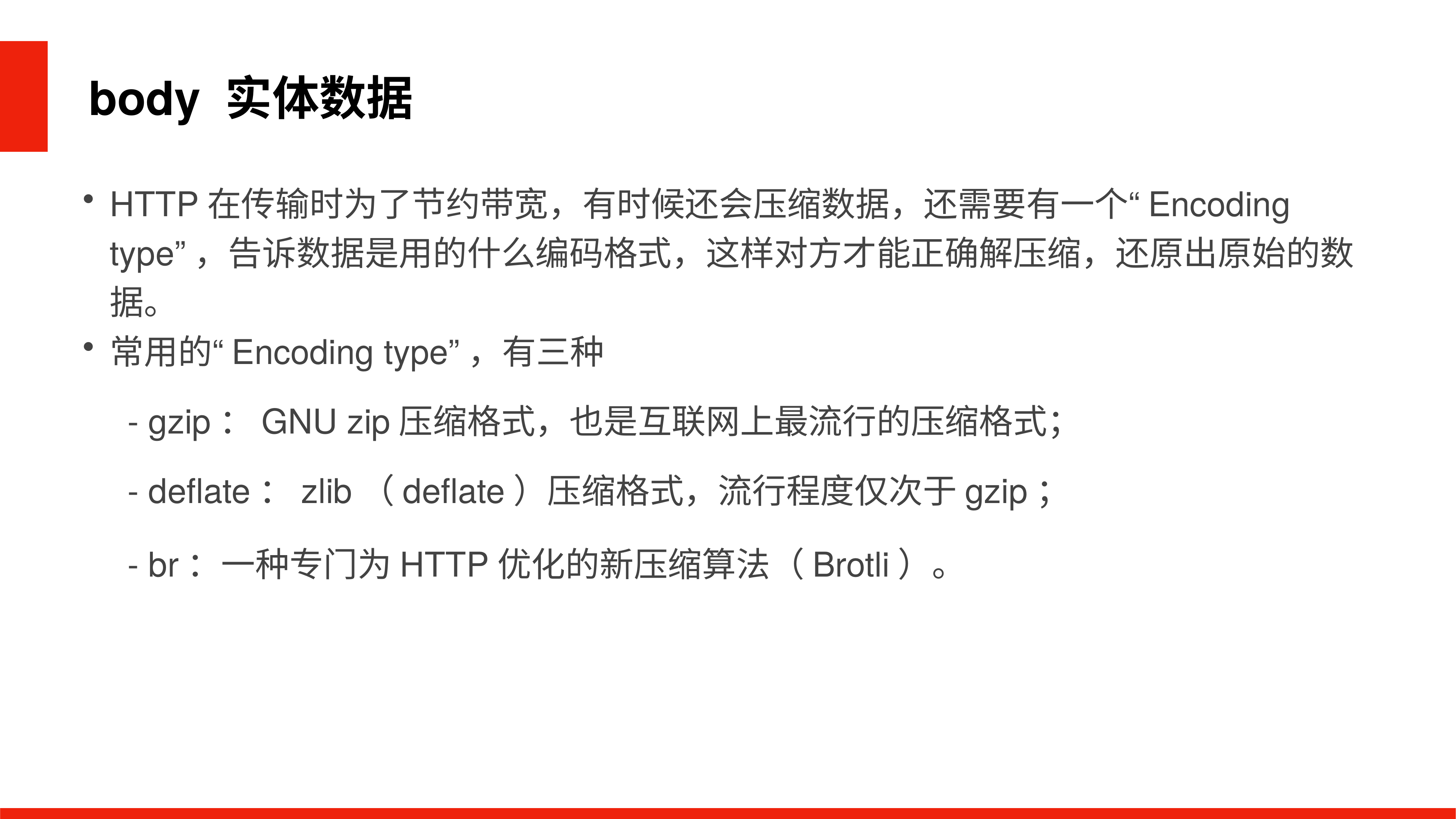

body 实体数据
HTTP在传输时为了节约带宽，有时候还会压缩数据，还需要有一个“Encoding type”，告诉数据是用的什么编码格式，这样对方才能正确解压缩，还原出原始的数据。

常用的“Encoding type”，有三种
- gzip：GNU zip压缩格式，也是互联网上最流行的压缩格式；
- deflate：zlib（deflate）压缩格式，流行程度仅次于gzip；
- br：一种专门为HTTP优化的新压缩算法（Brotli）。
29